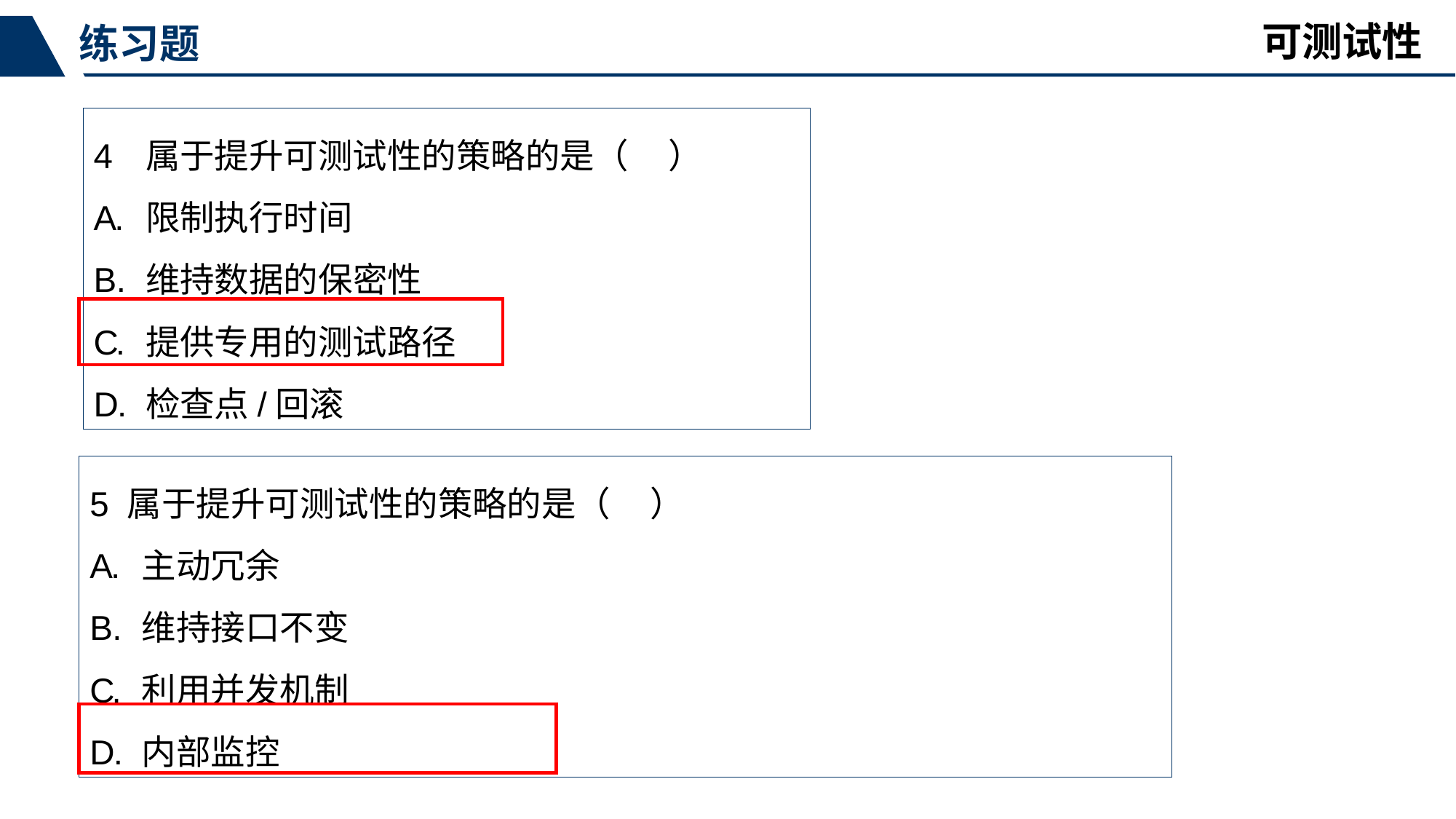

可测试性

练习题

属于提升可测试性的策略的是（     ）
限制执行时间
维持数据的保密性
提供专用的测试路径
检查点/回滚

5 属于提升可测试性的策略的是（     ）
主动冗余
维持接口不变
利用并发机制
内部监控